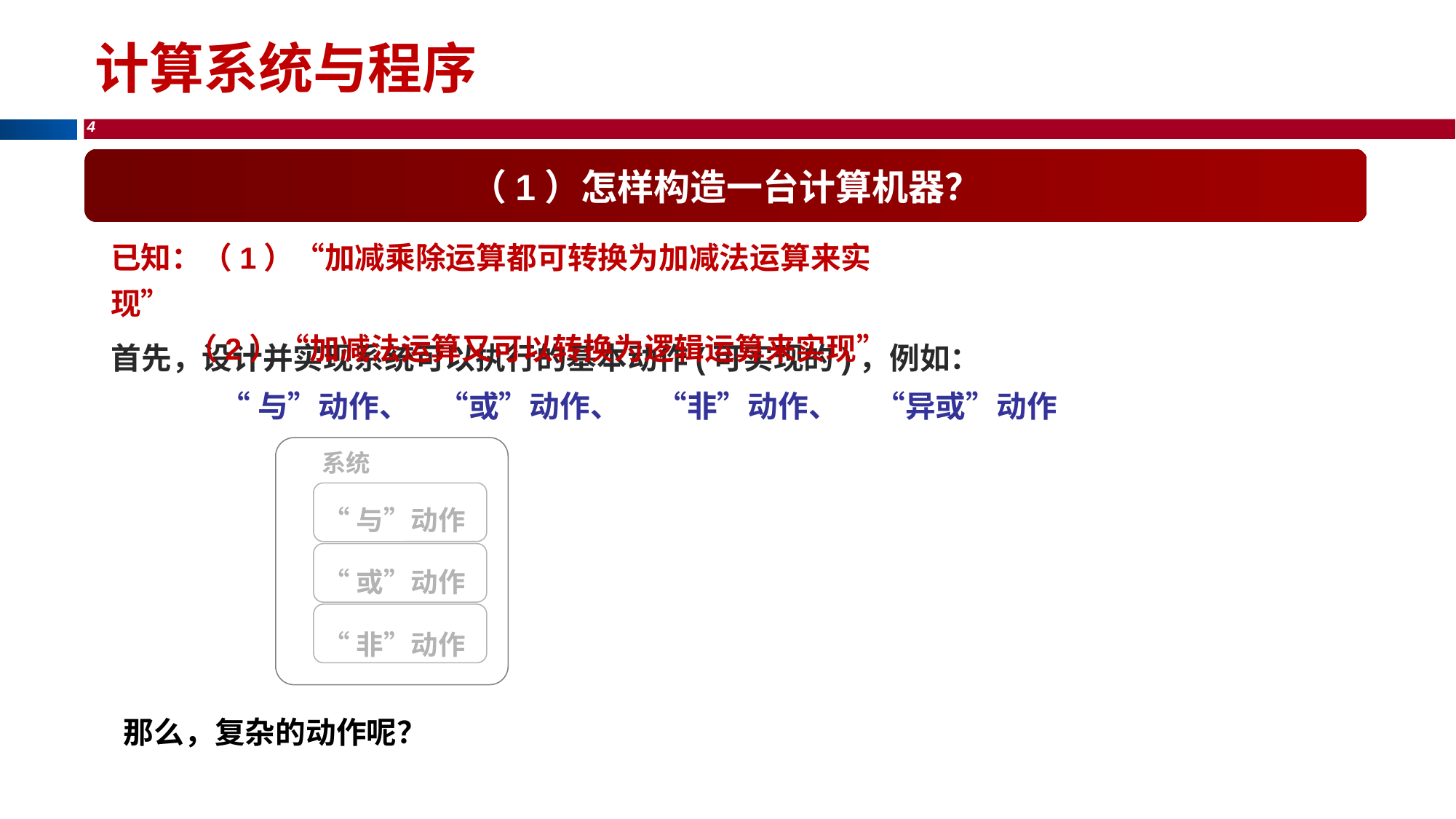

计算系统与程序
（1）怎样构造一台计算机器？
已知：（1）“加减乘除运算都可转换为加减法运算来实现”
          （2）“加减法运算又可以转换为逻辑运算来实现”
首先，设计并实现系统可以执行的基本动作(可实现的)，例如：
	“与”动作、	“或”动作、	“非”动作、	“异或”动作

系统
“与”动作
“或”动作
“非”动作

那么，复杂的动作呢？